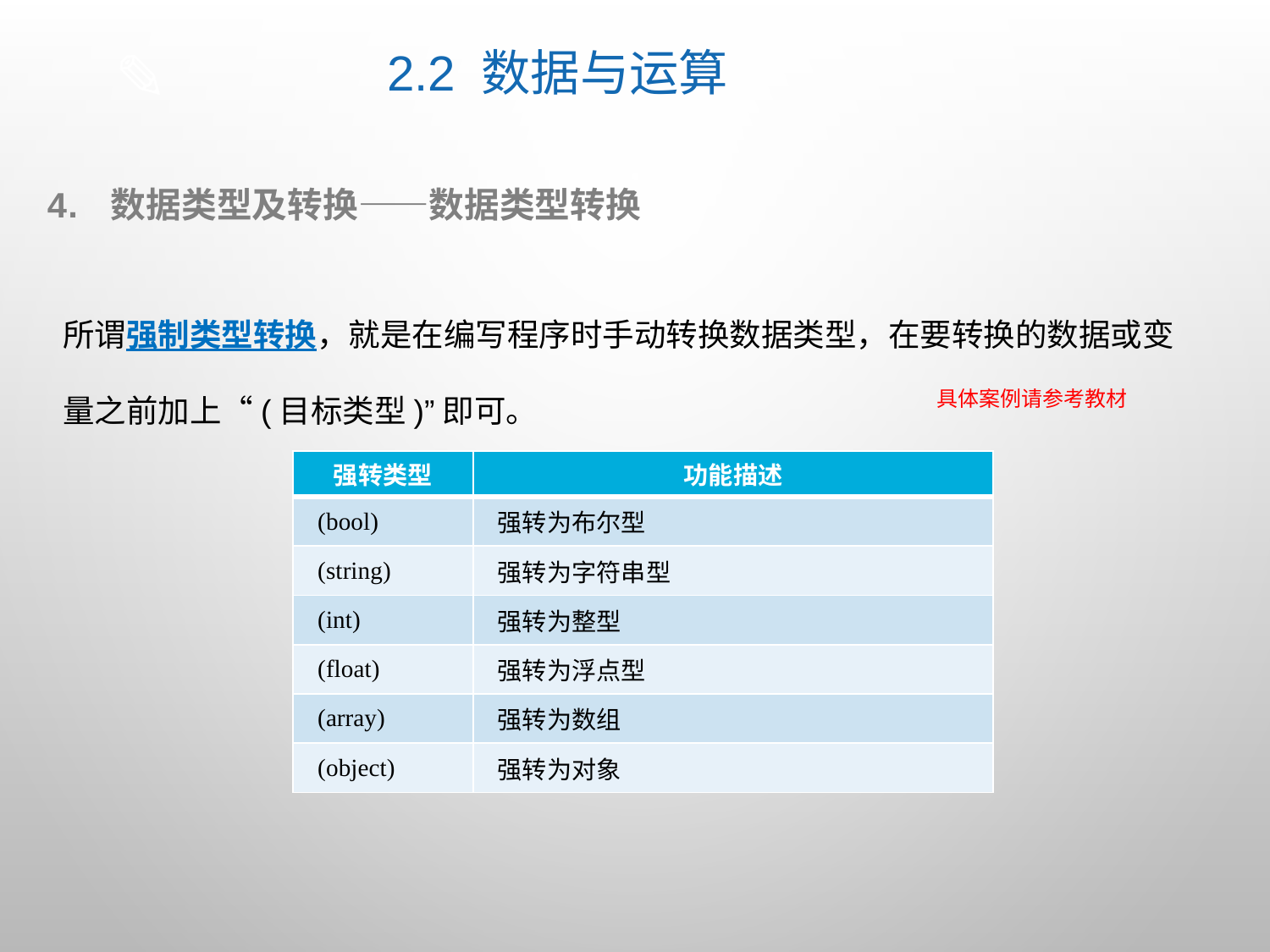

# 2.2 数据与运算
数据类型及转换——数据类型转换
所谓强制类型转换，就是在编写程序时手动转换数据类型，在要转换的数据或变量之前加上“(目标类型)”即可。
具体案例请参考教材
| 强转类型 | 功能描述 |
| --- | --- |
| (bool) | 强转为布尔型 |
| (string) | 强转为字符串型 |
| (int) | 强转为整型 |
| (float) | 强转为浮点型 |
| (array) | 强转为数组 |
| (object) | 强转为对象 |